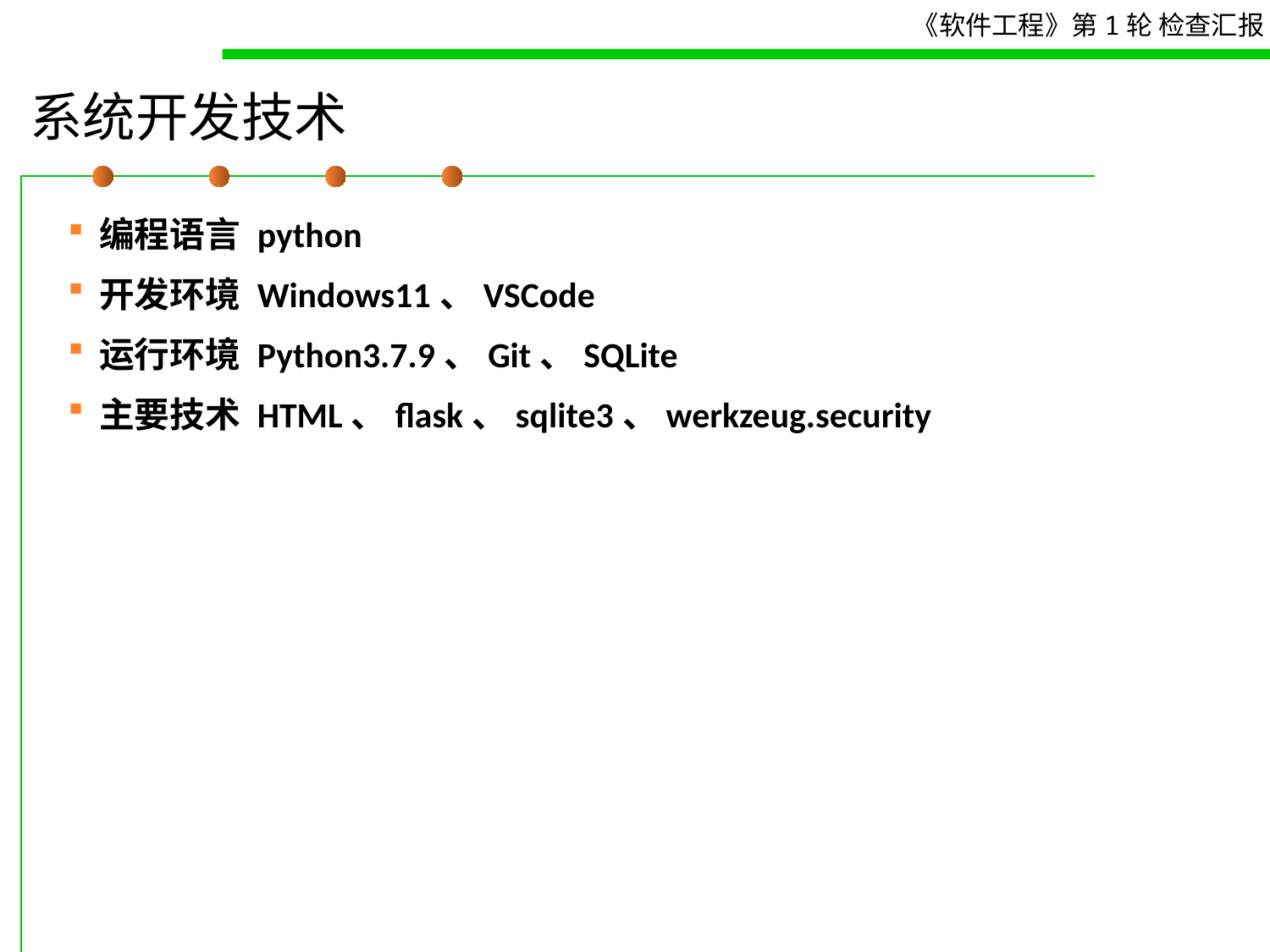

# 系统开发技术
编程语言 python
开发环境 Windows11、VSCode
运行环境 Python3.7.9、Git、SQLite
主要技术 HTML、flask、sqlite3、werkzeug.security